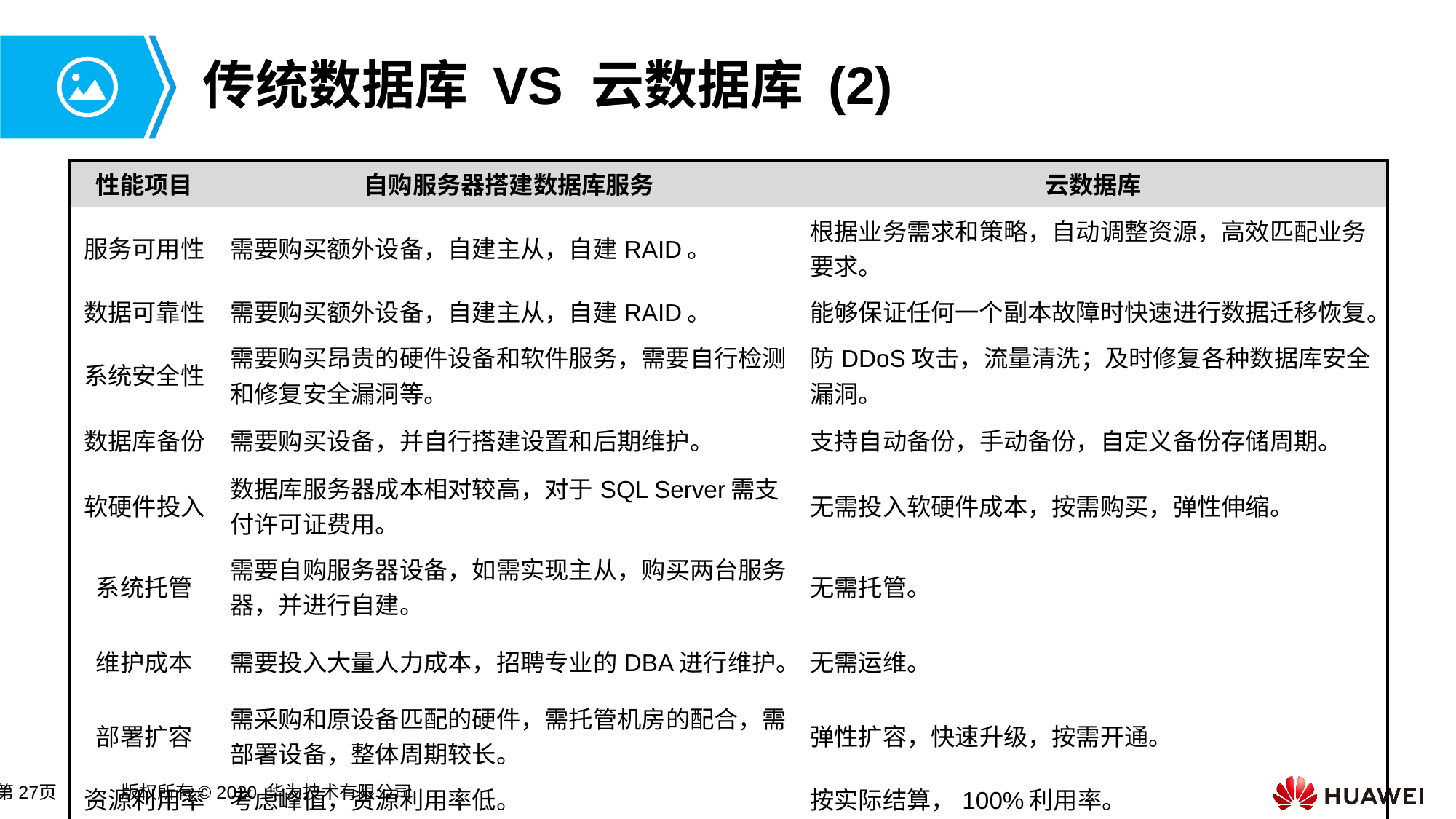

# 传统数据库 VS 云数据库 (2)
| 性能项目 | 自购服务器搭建数据库服务 | 云数据库 |
| --- | --- | --- |
| 服务可用性 | 需要购买额外设备，自建主从，自建RAID。 | 根据业务需求和策略，自动调整资源，高效匹配业务要求。 |
| 数据可靠性 | 需要购买额外设备，自建主从，自建RAID。 | 能够保证任何一个副本故障时快速进行数据迁移恢复。 |
| 系统安全性 | 需要购买昂贵的硬件设备和软件服务，需要自行检测和修复安全漏洞等。 | 防DDoS攻击，流量清洗；及时修复各种数据库安全漏洞。 |
| 数据库备份 | 需要购买设备，并自行搭建设置和后期维护。 | 支持自动备份，手动备份，自定义备份存储周期。 |
| 软硬件投入 | 数据库服务器成本相对较高，对于SQL Server需支付许可证费用。 | 无需投入软硬件成本，按需购买，弹性伸缩。 |
| 系统托管 | 需要自购服务器设备，如需实现主从，购买两台服务器，并进行自建。 | 无需托管。 |
| 维护成本 | 需要投入大量人力成本，招聘专业的DBA进行维护。 | 无需运维。 |
| 部署扩容 | 需采购和原设备匹配的硬件，需托管机房的配合，需部署设备，整体周期较长。 | 弹性扩容，快速升级，按需开通。 |
| 资源利用率 | 考虑峰值，资源利用率低。 | 按实际结算，100%利用率。 |